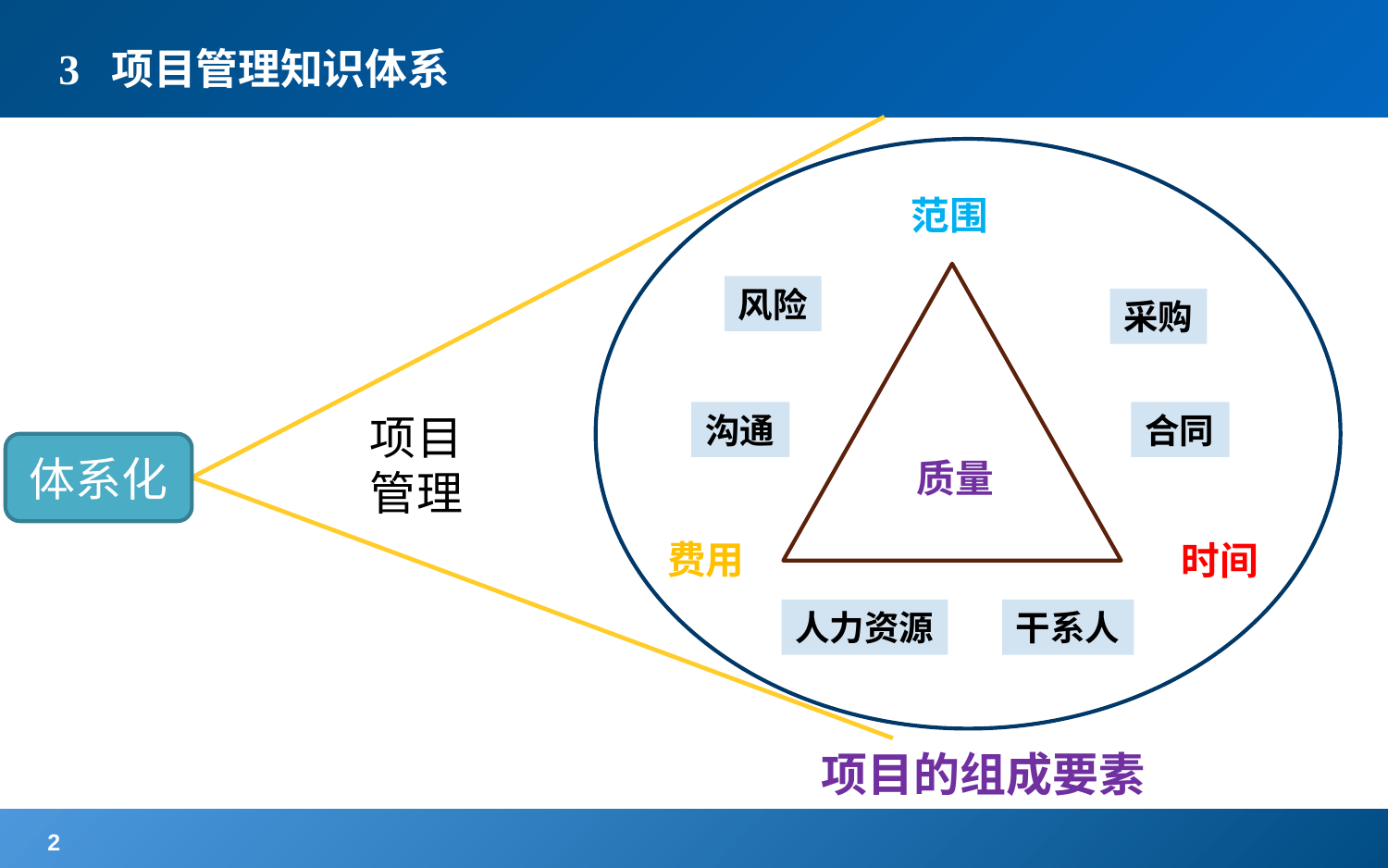

# 3  项目管理知识体系

范围

风险
采购
项目管理
沟通
合同
体系化
质量
费用
时间
人力资源
干系人
项目的组成要素